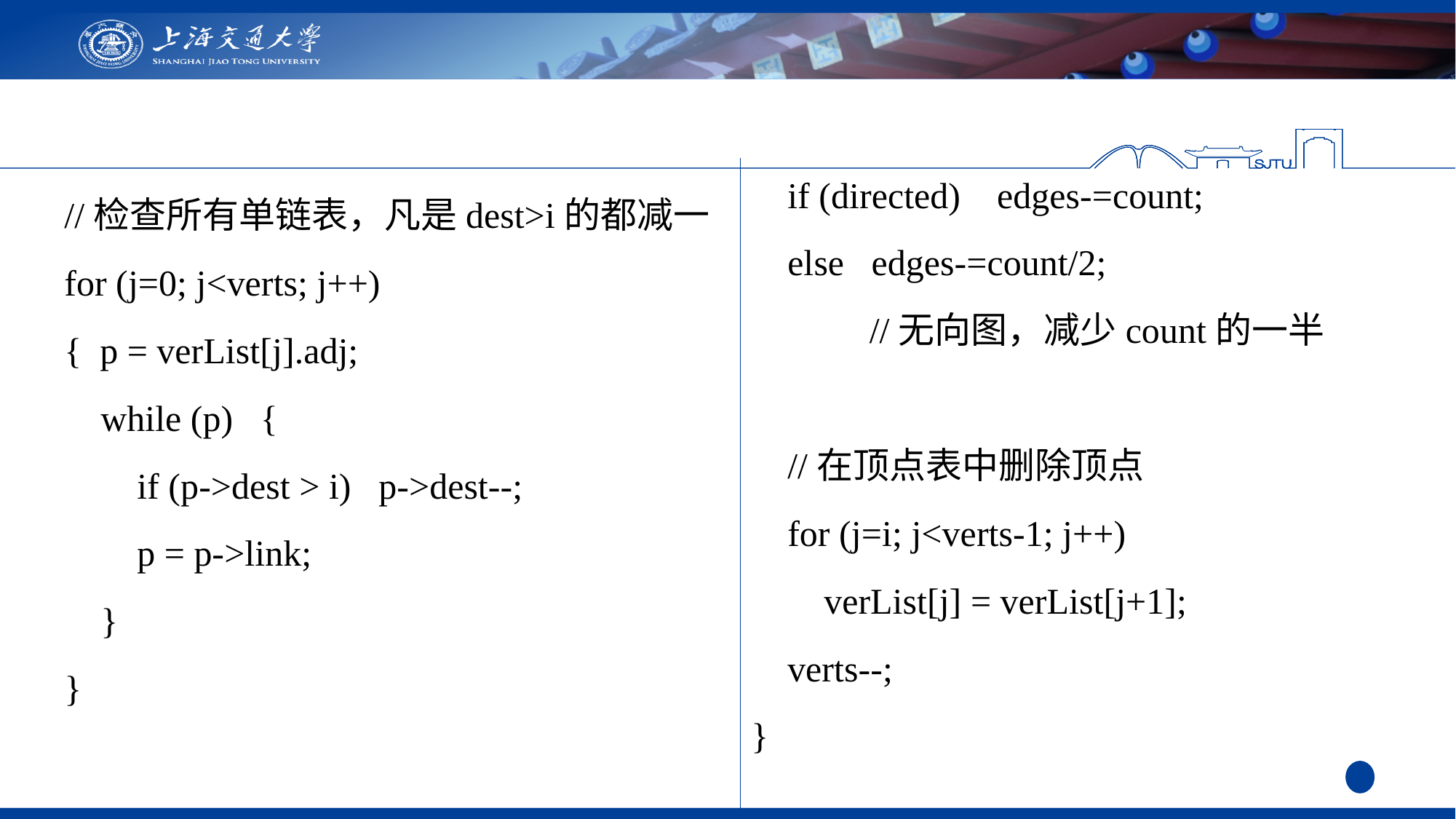

if (directed)    edges-=count;
    else   edges-=count/2;
             //无向图，减少count的一半

    //在顶点表中删除顶点
    for (j=i; j<verts-1; j++)
        verList[j] = verList[j+1];
    verts--;
}
    //检查所有单链表，凡是dest>i的都减一
    for (j=0; j<verts; j++)
    {  p = verList[j].adj;
        while (p)   {
            if (p->dest > i)   p->dest--;
            p = p->link;
        }
    }